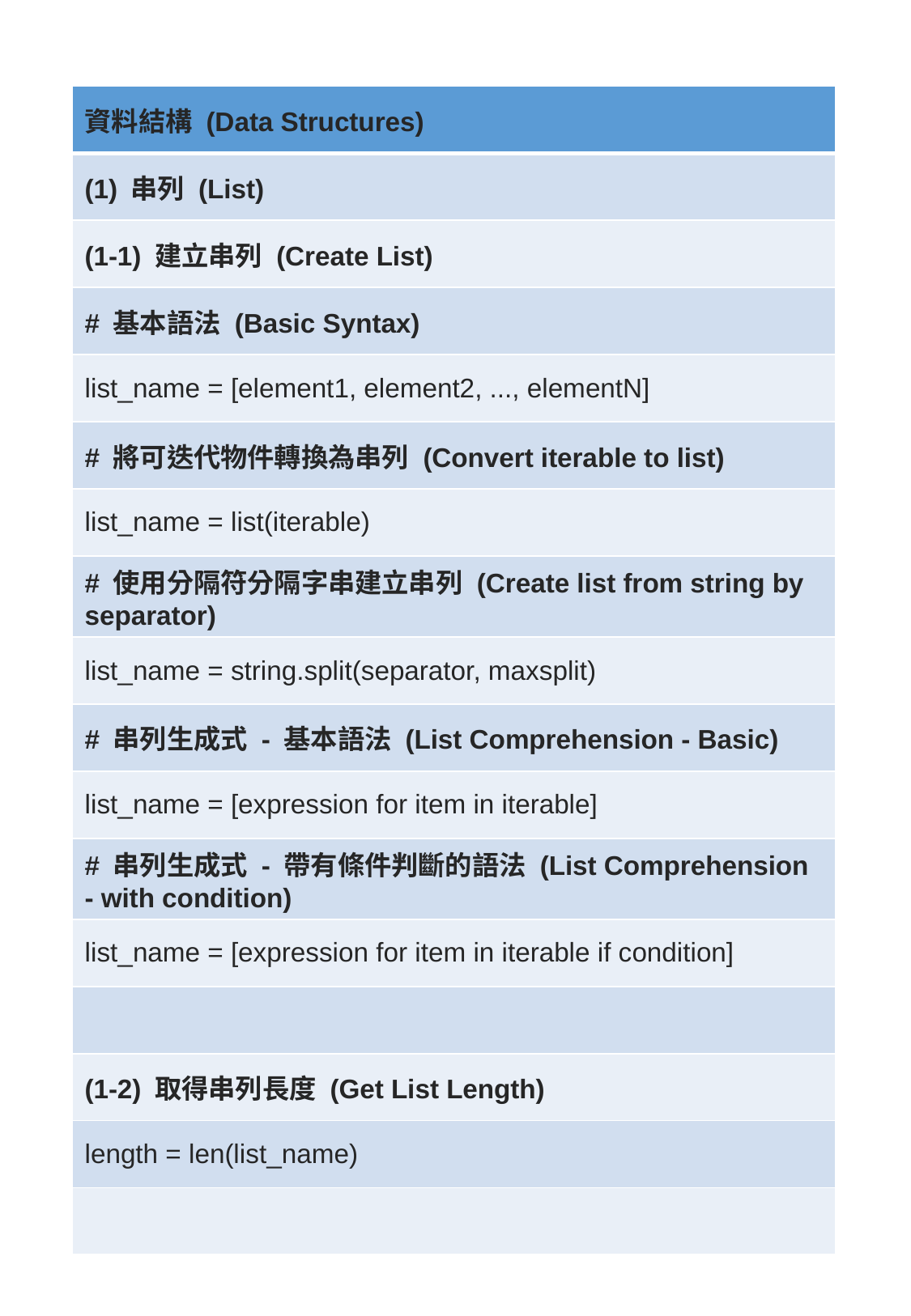

| 資料結構 (Data Structures) |
| --- |
| (1) 串列 (List) |
| (1-1) 建立串列 (Create List) |
| # 基本語法 (Basic Syntax) |
| list\_name = [element1, element2, ..., elementN] |
| # 將可迭代物件轉換為串列 (Convert iterable to list) |
| list\_name = list(iterable) |
| # 使用分隔符分隔字串建立串列 (Create list from string by separator) |
| list\_name = string.split(separator, maxsplit) |
| # 串列生成式 - 基本語法 (List Comprehension - Basic) |
| list\_name = [expression for item in iterable] |
| # 串列生成式 - 帶有條件判斷的語法 (List Comprehension - with condition) |
| list\_name = [expression for item in iterable if condition] |
|  |
| (1-2) 取得串列長度 (Get List Length) |
| length = len(list\_name) |
|  |